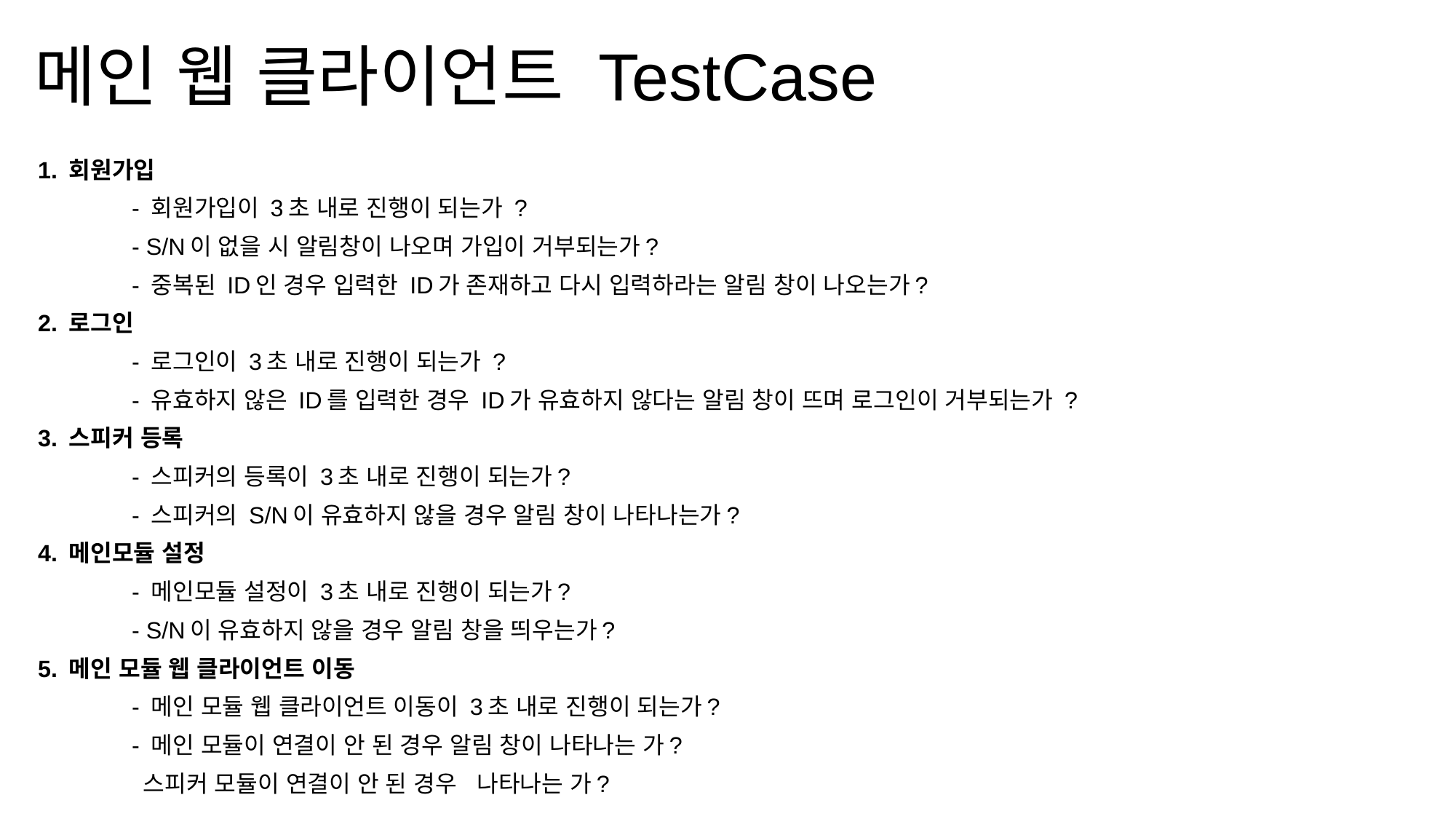

# 메인 웹 클라이언트 TestCase
1. 회원가입
	- 회원가입이 3초 내로 진행이 되는가 ?
	- S/N이 없을 시 알림창이 나오며 가입이 거부되는가?
	- 중복된 ID인 경우 입력한 ID가 존재하고 다시 입력하라는 알림 창이 나오는가?
2. 로그인
	- 로그인이 3초 내로 진행이 되는가 ?
	- 유효하지 않은 ID를 입력한 경우 ID가 유효하지 않다는 알림 창이 뜨며 로그인이 거부되는가 ?
3. 스피커 등록
	- 스피커의 등록이 3초 내로 진행이 되는가?
	- 스피커의 S/N이 유효하지 않을 경우 알림 창이 나타나는가?
4. 메인모듈 설정
	- 메인모듈 설정이 3초 내로 진행이 되는가?
	- S/N이 유효하지 않을 경우 알림 창을 띄우는가?
5. 메인 모듈 웹 클라이언트 이동
	- 메인 모듈 웹 클라이언트 이동이 3초 내로 진행이 되는가?
	- 메인 모듈이 연결이 안 된 경우 알림 창이 나타나는 가?
	 스피커 모듈이 연결이 안 된 경우   나타나는 가?